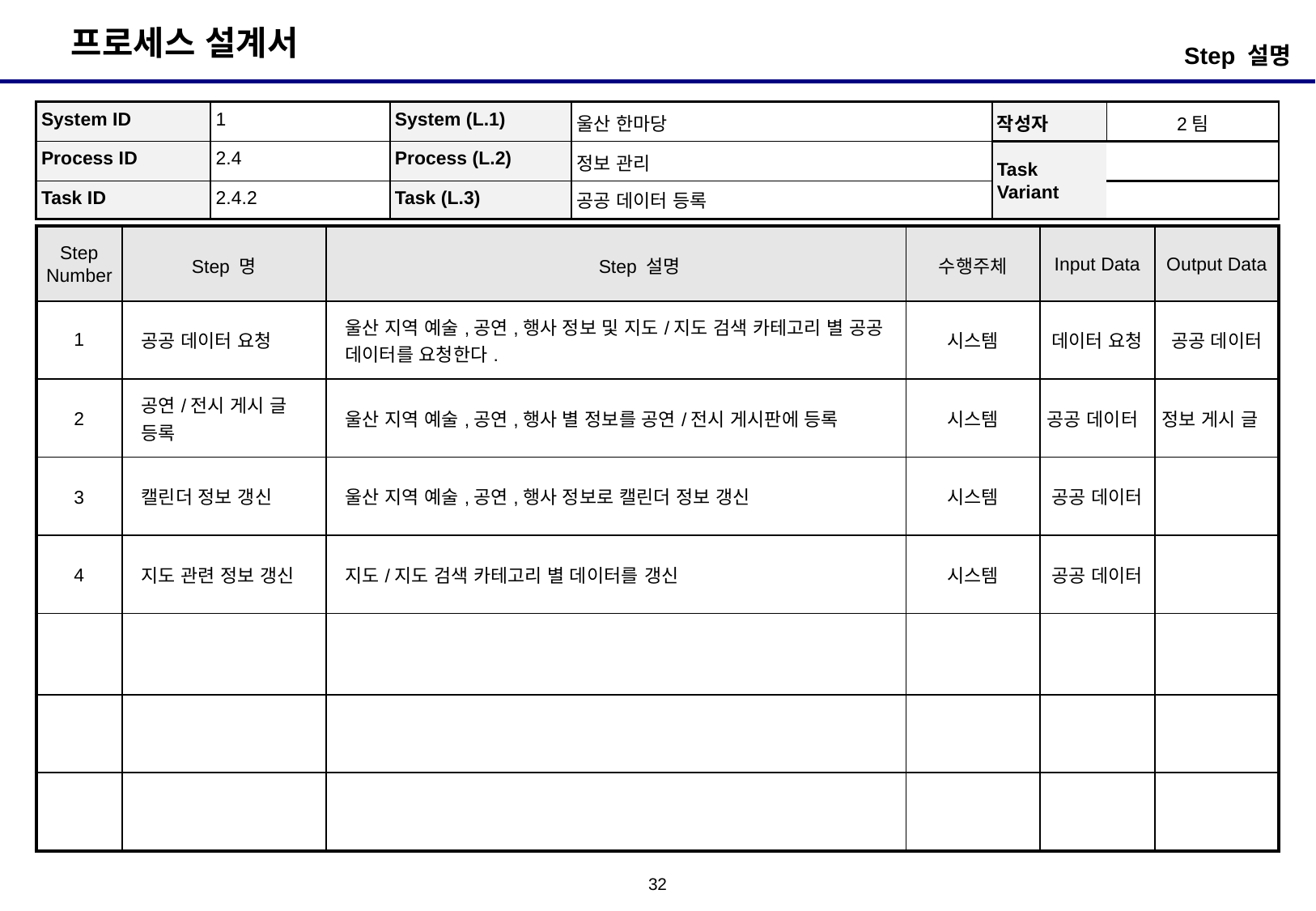

Step 설명
| System ID | 1 | System (L.1) | 울산 한마당 | 작성자 | 2팀 |
| --- | --- | --- | --- | --- | --- |
| Process ID | 2.4 | Process (L.2) | 정보 관리 | Task Variant |  |
| Task ID | 2.4.2 | Task (L.3) | 공공 데이터 등록 |  |  |
| Step Number | Step 명 | Step 설명 | 수행주체 | Input Data | Output Data |
| --- | --- | --- | --- | --- | --- |
| 1 | 공공 데이터 요청 | 울산 지역 예술,공연,행사 정보 및 지도/지도 검색 카테고리 별 공공 데이터를 요청한다. | 시스템 | 데이터 요청 | 공공 데이터 |
| 2 | 공연/전시 게시 글 등록 | 울산 지역 예술,공연,행사 별 정보를 공연/전시 게시판에 등록 | 시스템 | 공공 데이터 | 정보 게시 글 |
| 3 | 캘린더 정보 갱신 | 울산 지역 예술,공연,행사 정보로 캘린더 정보 갱신 | 시스템 | 공공 데이터 |  |
| 4 | 지도 관련 정보 갱신 | 지도/지도 검색 카테고리 별 데이터를 갱신 | 시스템 | 공공 데이터 |  |
|  |  |  |  |  |  |
|  |  |  |  |  |  |
|  |  |  |  |  |  |